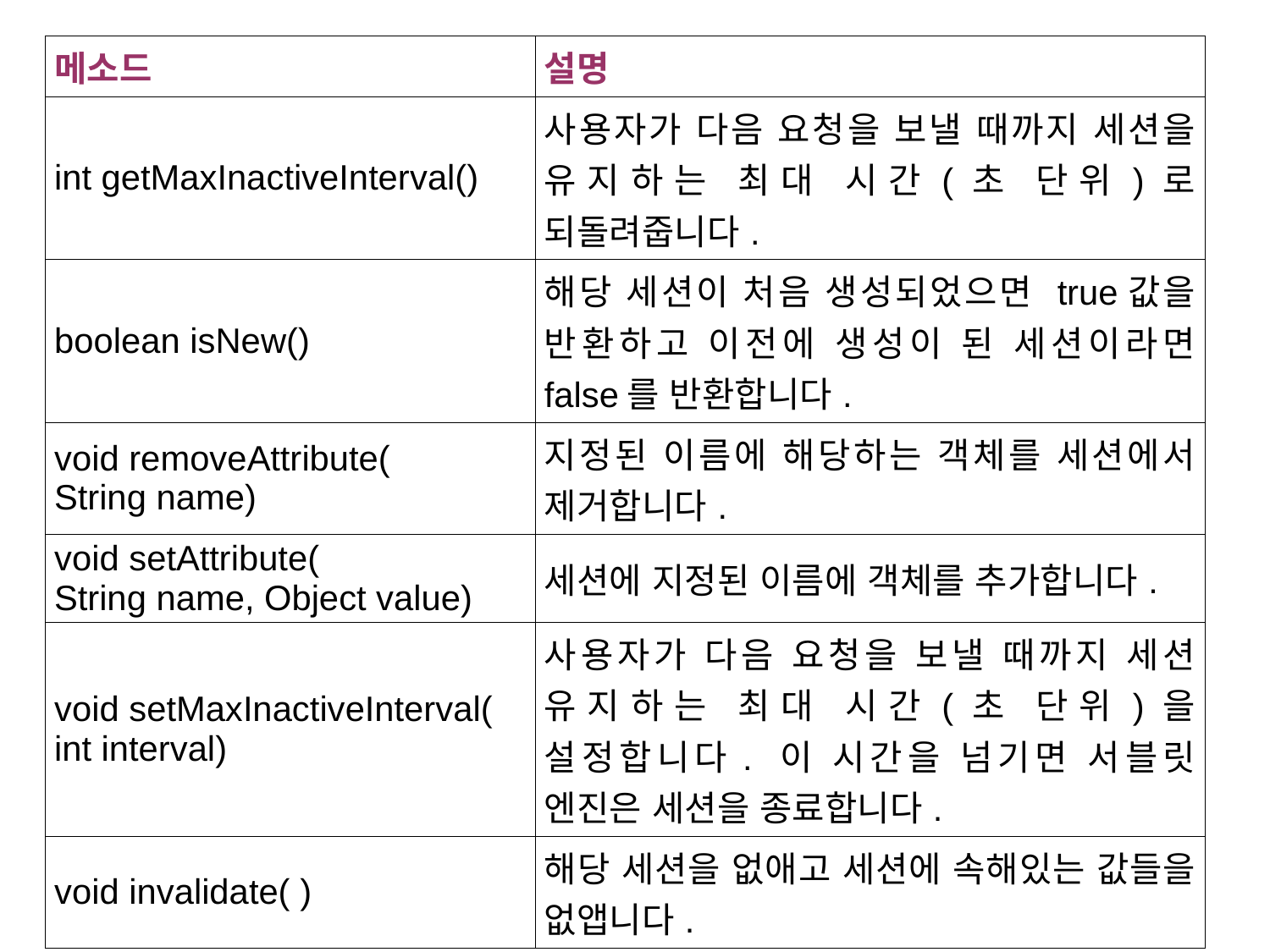

| 메소드 | 설명 |
| --- | --- |
| int getMaxInactiveInterval() | 사용자가 다음 요청을 보낼 때까지 세션을 유지하는 최대 시간(초 단위)로 되돌려줍니다. |
| boolean isNew() | 해당 세션이 처음 생성되었으면 true값을 반환하고 이전에 생성이 된 세션이라면 false를 반환합니다. |
| void removeAttribute( String name) | 지정된 이름에 해당하는 객체를 세션에서 제거합니다. |
| void setAttribute( String name, Object value) | 세션에 지정된 이름에 객체를 추가합니다. |
| void setMaxInactiveInterval( int interval) | 사용자가 다음 요청을 보낼 때까지 세션 유지하는 최대 시간(초 단위)을 설정합니다. 이 시간을 넘기면 서블릿 엔진은 세션을 종료합니다. |
| void invalidate( ) | 해당 세션을 없애고 세션에 속해있는 값들을 없앱니다. |